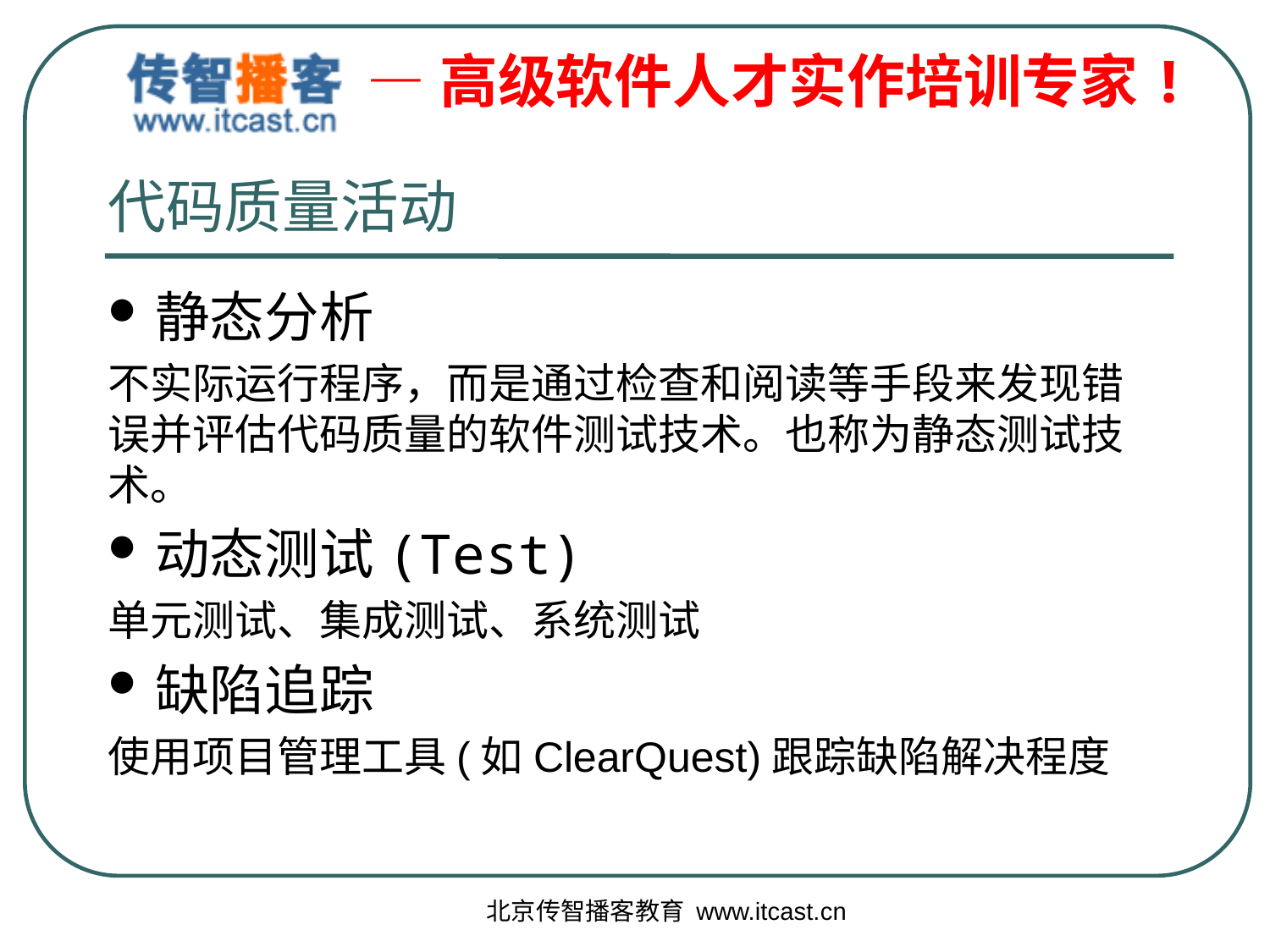

# 代码质量活动
静态分析
不实际运行程序，而是通过检查和阅读等手段来发现错误并评估代码质量的软件测试技术。也称为静态测试技术。
动态测试(Test)
单元测试、集成测试、系统测试
缺陷追踪
使用项目管理工具(如ClearQuest)跟踪缺陷解决程度

北京传智播客教育 www.itcast.cn